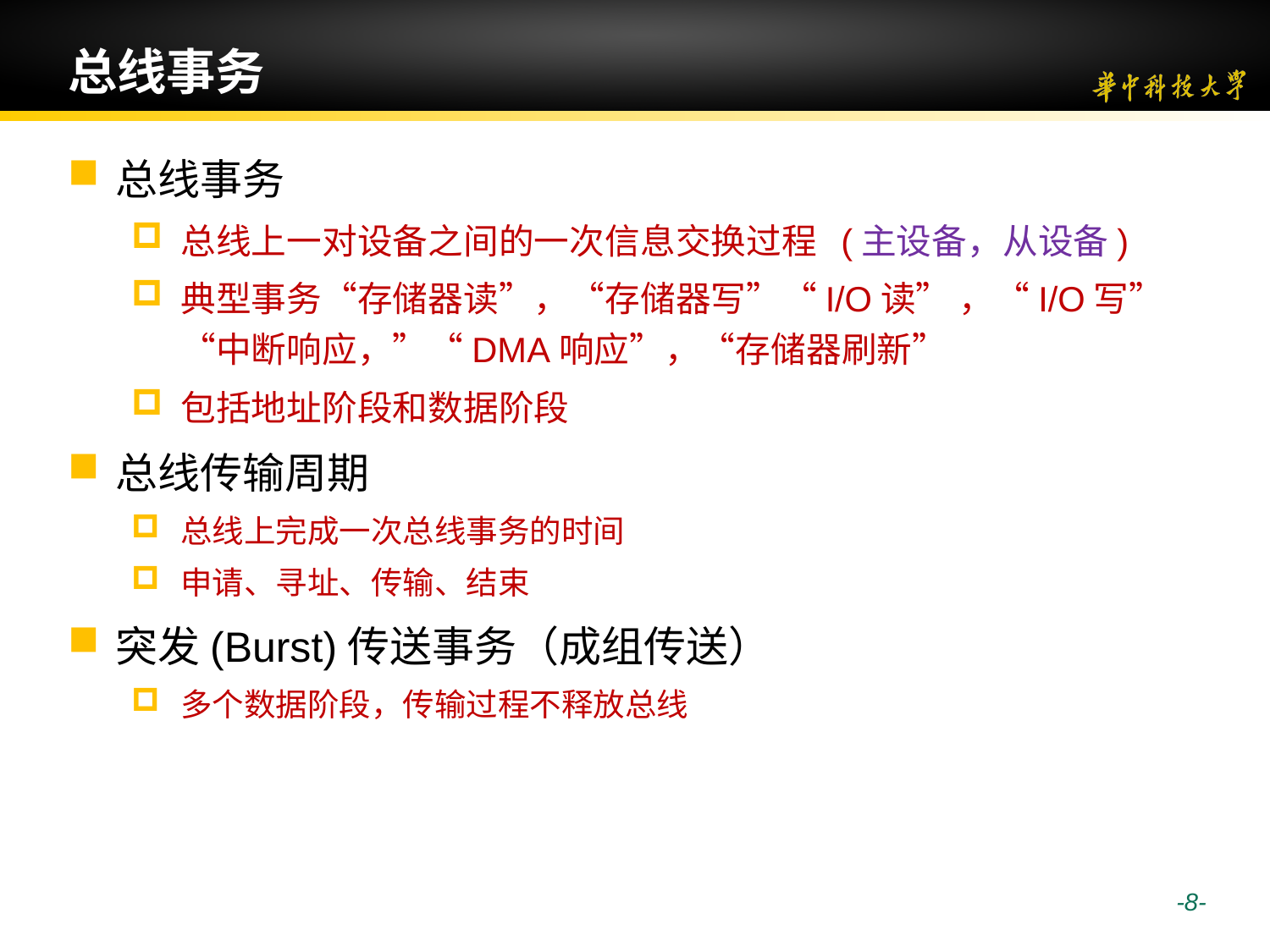

# 总线事务
总线事务
总线上一对设备之间的一次信息交换过程  (主设备，从设备)
典型事务“存储器读”，“存储器写”“I/O读” ，“I/O写” “中断响应，”“DMA响应”，“存储器刷新”
包括地址阶段和数据阶段
总线传输周期
总线上完成一次总线事务的时间
申请、寻址、传输、结束
突发(Burst)传送事务（成组传送）
多个数据阶段，传输过程不释放总线

 -8-